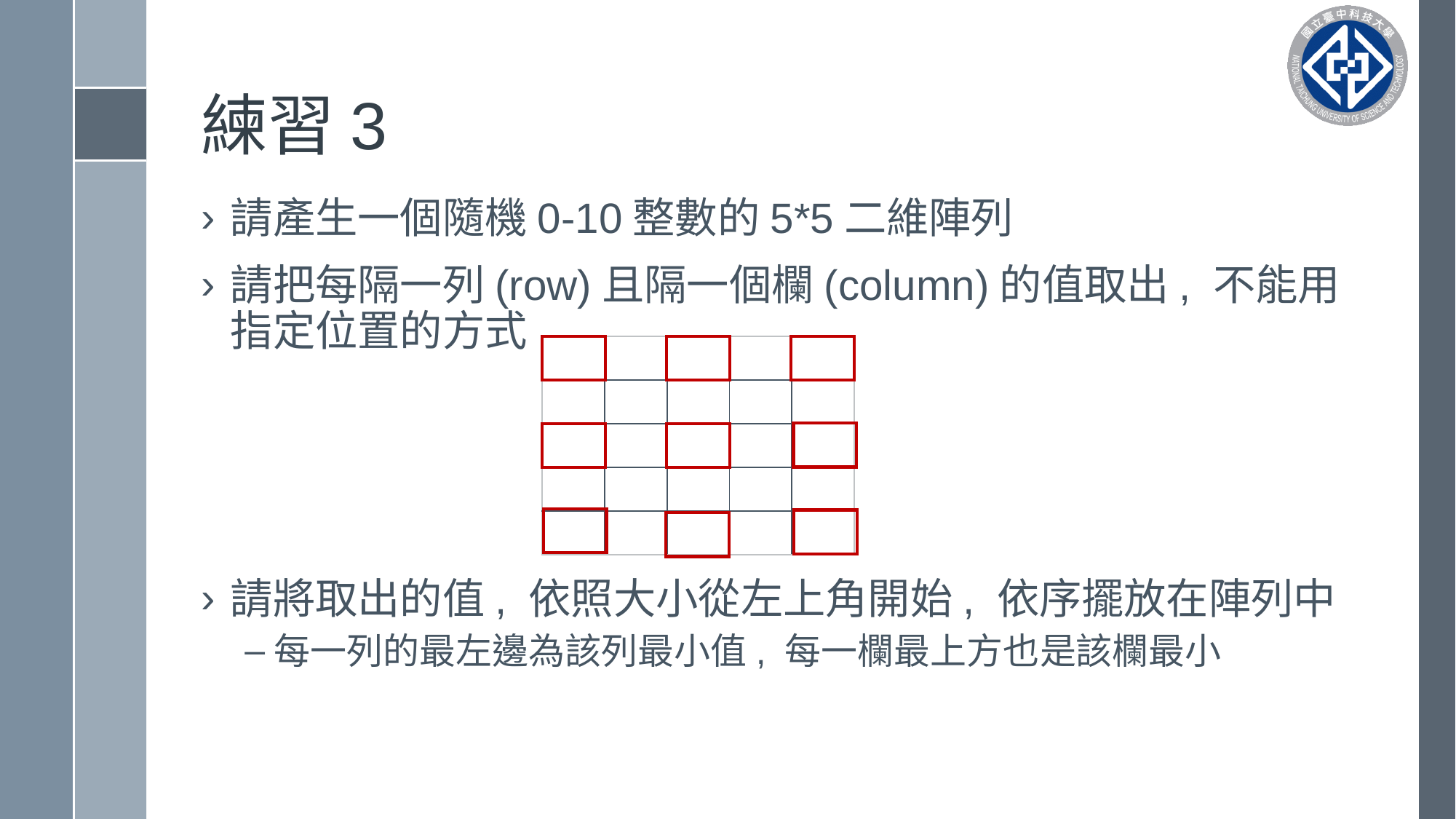

# 練習3
請產生一個隨機0-10整數的5*5二維陣列
請把每隔一列(row)且隔一個欄(column)的值取出, 不能用指定位置的方式

請將取出的值, 依照大小從左上角開始, 依序擺放在陣列中
每一列的最左邊為該列最小值, 每一欄最上方也是該欄最小

|  |  |  |  |  |
| --- | --- | --- | --- | --- |
|  |  |  |  |  |
|  |  |  |  |  |
|  |  |  |  |  |
|  |  |  |  |  |